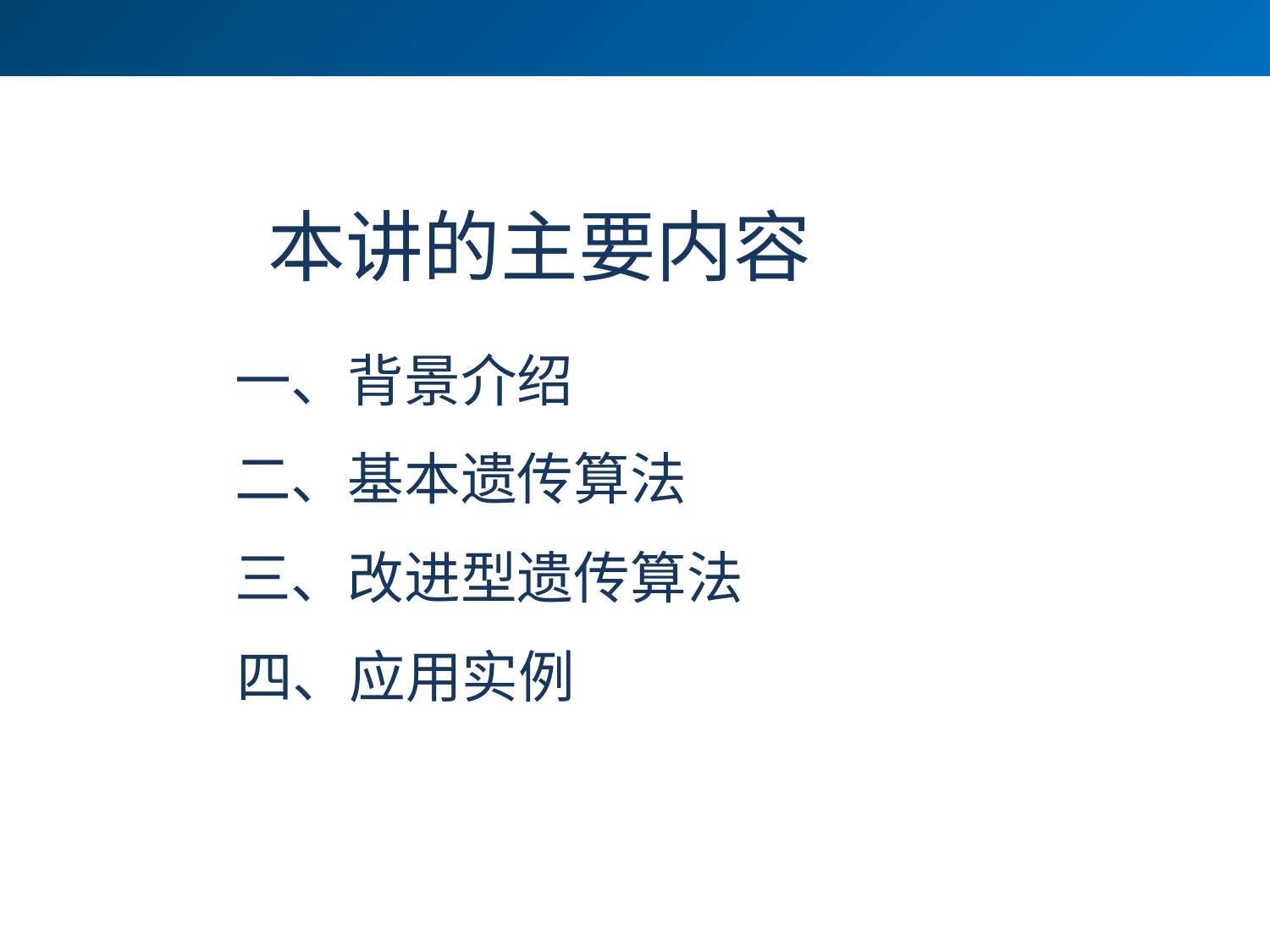

# 本讲的主要内容
一、背景介绍
二、基本遗传算法
三、改进型遗传算法
四、应用实例
3